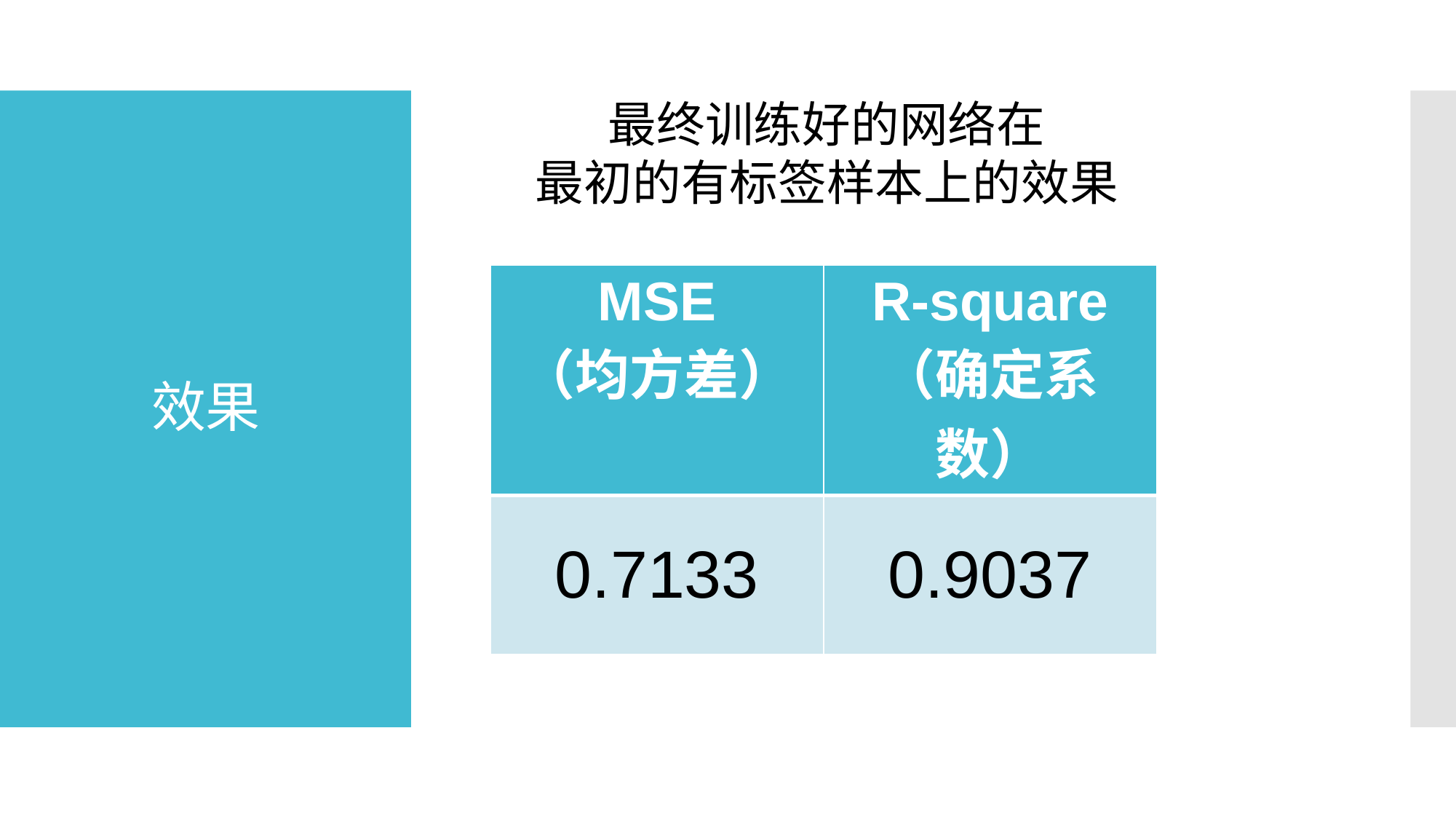

最终训练好的网络在
最初的有标签样本上的效果
# 效果
| MSE （均方差） | R-square （确定系数） |
| --- | --- |
| 0.7133 | 0.9037 |